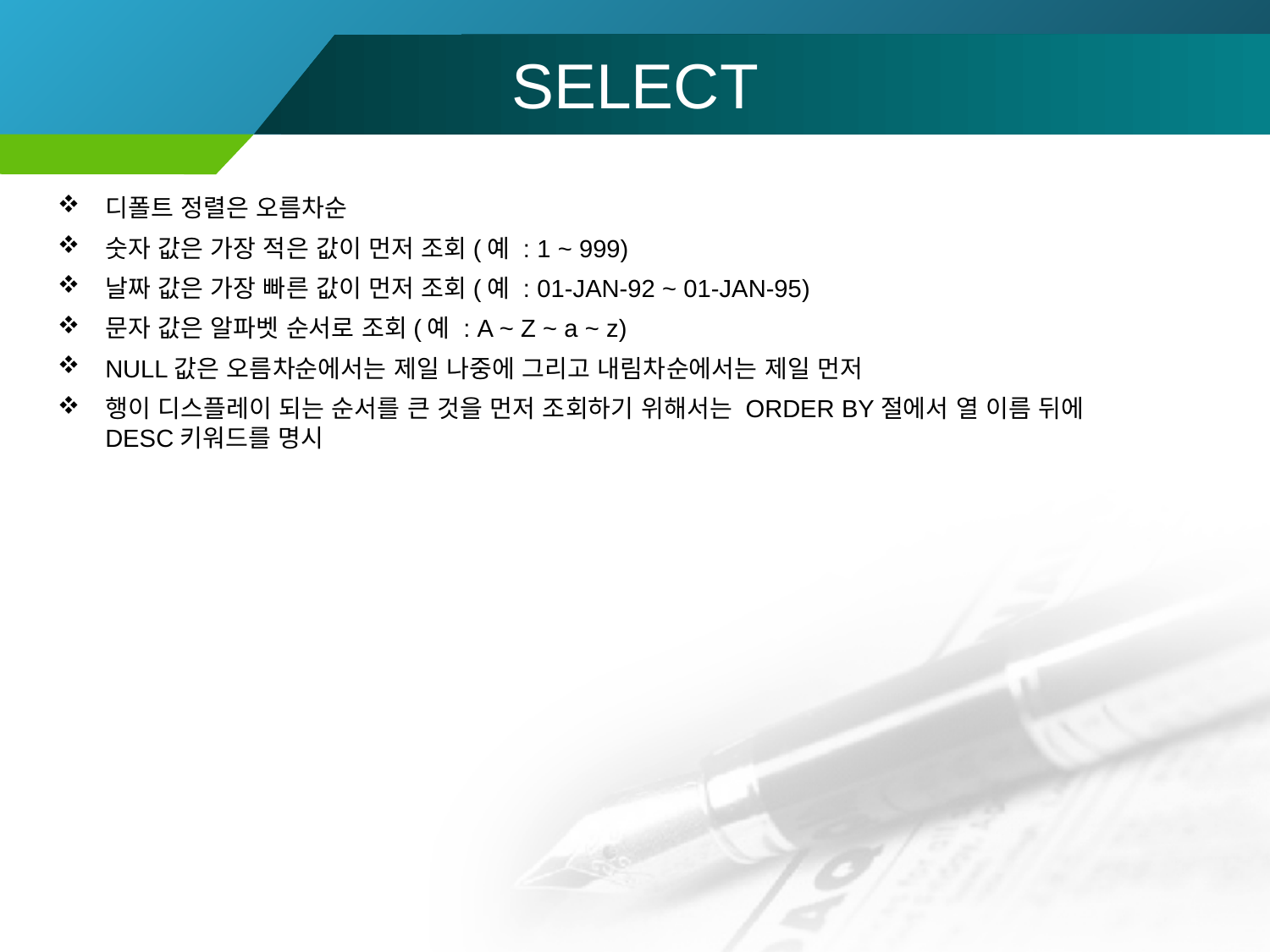

SELECT
디폴트 정렬은 오름차순
숫자 값은 가장 적은 값이 먼저 조회(예 : 1 ~ 999)
날짜 값은 가장 빠른 값이 먼저 조회(예 : 01-JAN-92 ~ 01-JAN-95)
문자 값은 알파벳 순서로 조회(예 : A ~ Z ~ a ~ z)
NULL값은 오름차순에서는 제일 나중에 그리고 내림차순에서는 제일 먼저
행이 디스플레이 되는 순서를 큰 것을 먼저 조회하기 위해서는 ORDER BY절에서 열 이름 뒤에 DESC키워드를 명시